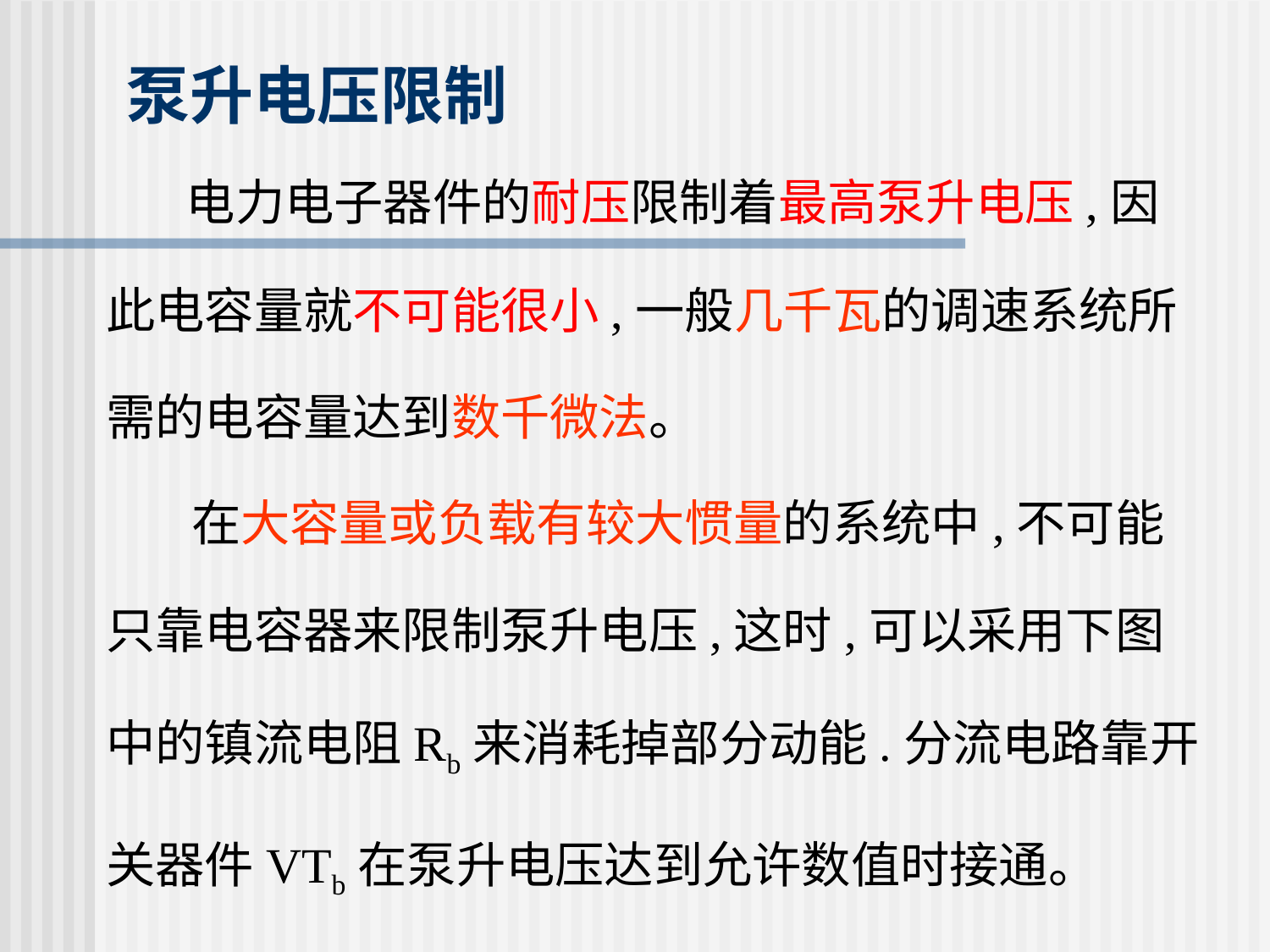

泵升电压限制
         电力电子器件的耐压限制着最高泵升电压,因此电容量就不可能很小,一般几千瓦的调速系统所需的电容量达到数千微法。
           在大容量或负载有较大惯量的系统中,不可能只靠电容器来限制泵升电压,这时,可以采用下图中的镇流电阻Rb来消耗掉部分动能.分流电路靠开关器件VTb在泵升电压达到允许数值时接通。